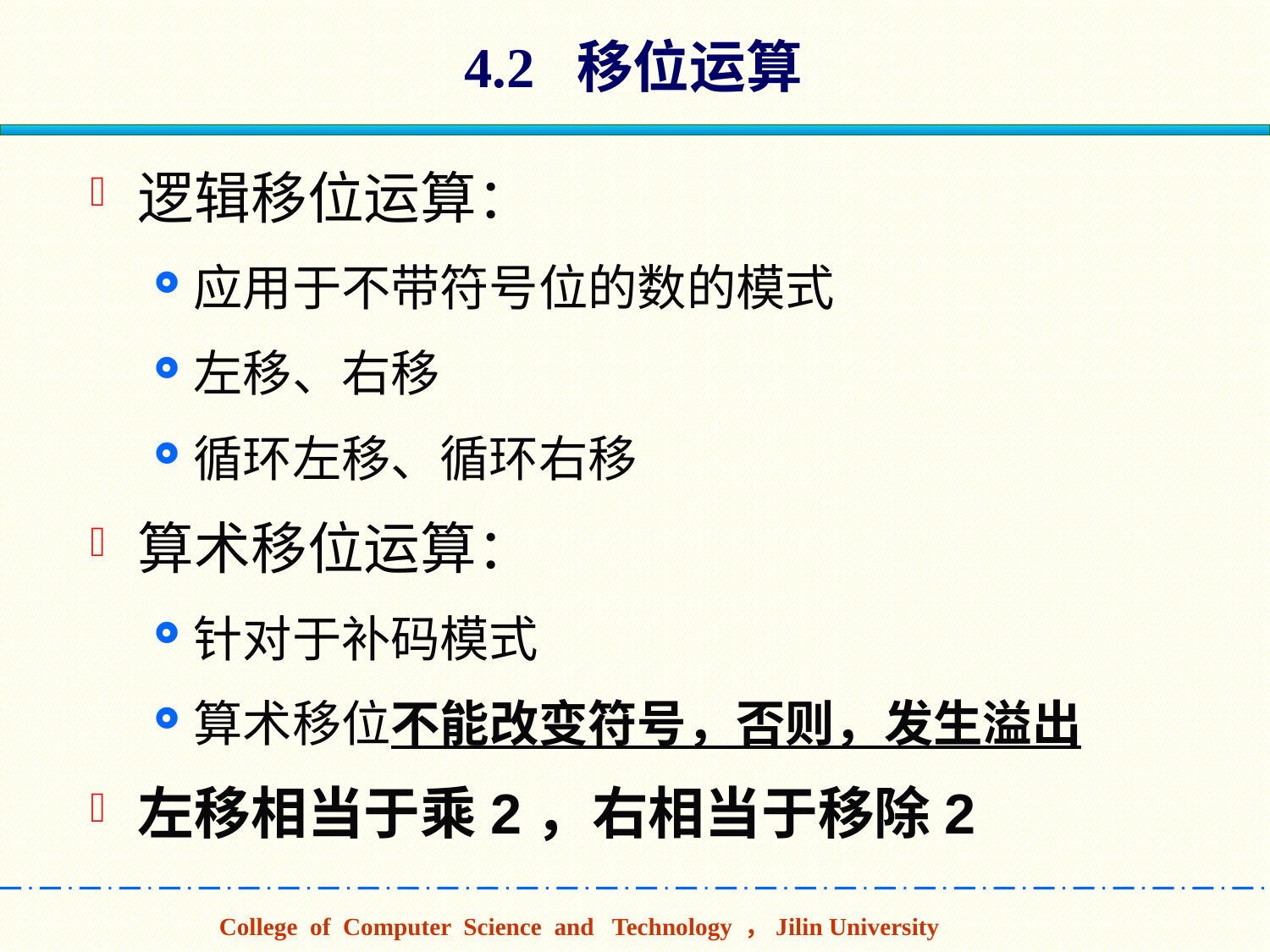

4.2  移位运算
逻辑移位运算：
应用于不带符号位的数的模式
左移、右移
循环左移、循环右移
算术移位运算：
针对于补码模式
算术移位不能改变符号，否则，发生溢出
左移相当于乘2，右相当于移除2